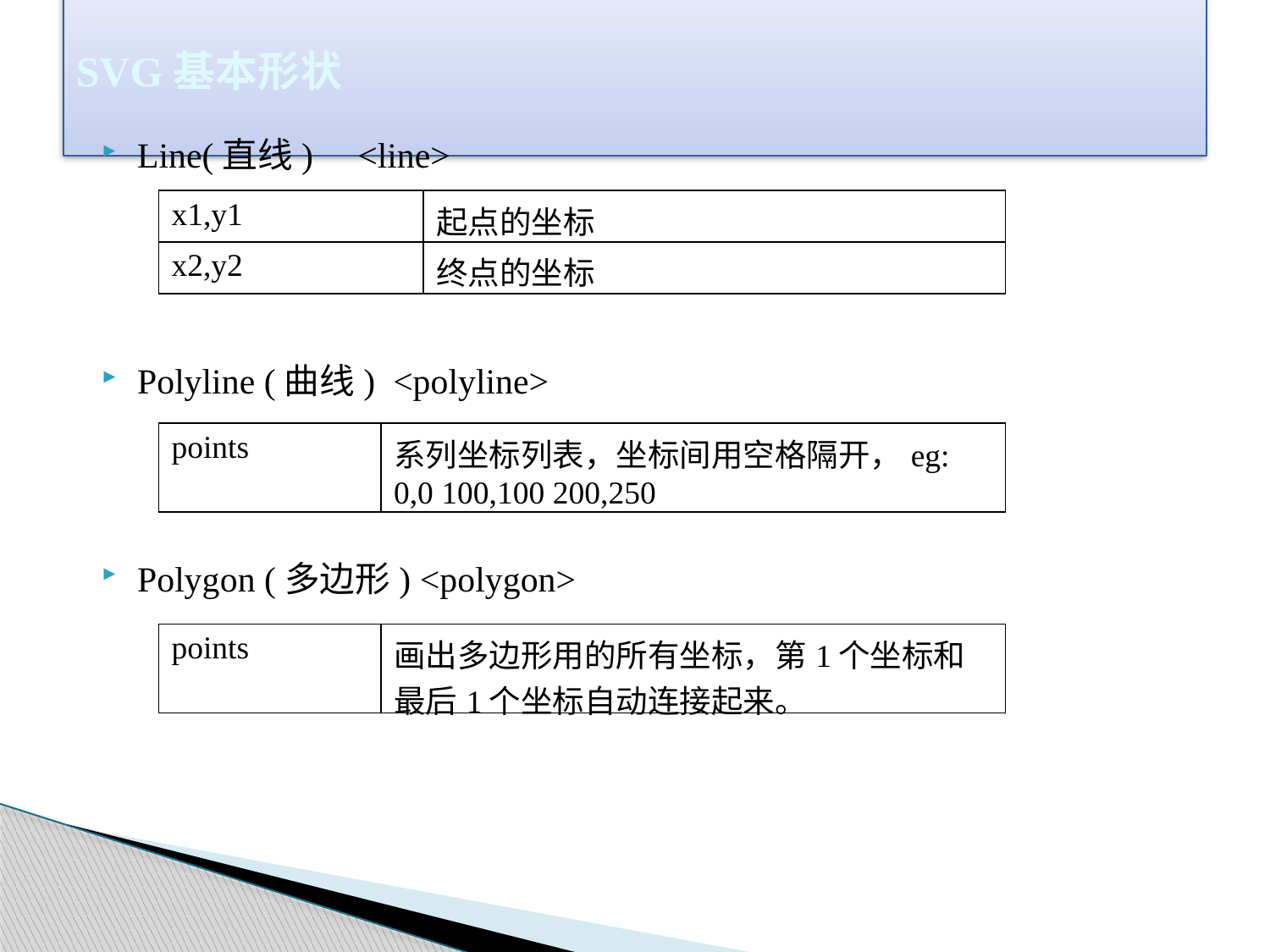

# SVG基本形状
Line(直线)     <line>

Polyline (曲线)  <polyline>

Polygon (多边形) <polygon>

| x1,y1 | 起点的坐标 |
| --- | --- |
| x2,y2 | 终点的坐标 |
| points | 系列坐标列表，坐标间用空格隔开，eg: 0,0 100,100 200,250 |
| --- | --- |
| points | 画出多边形用的所有坐标，第1个坐标和最后1个坐标自动连接起来。 |
| --- | --- |